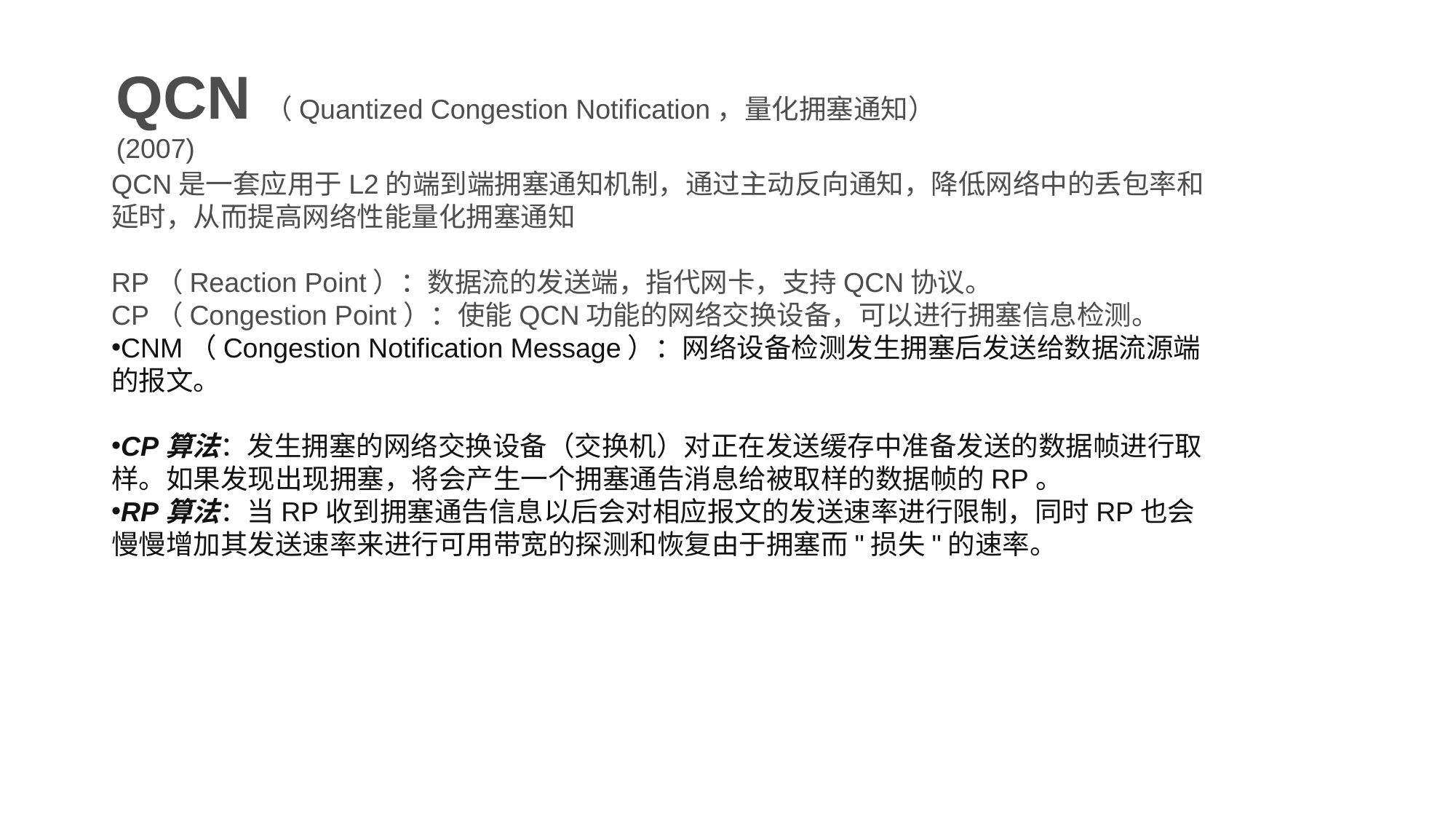

QCN（Quantized Congestion Notification，量化拥塞通知）(2007)
QCN是一套应用于L2的端到端拥塞通知机制，通过主动反向通知，降低网络中的丢包率和延时，从而提高网络性能量化拥塞通知

RP（Reaction Point）：数据流的发送端，指代网卡，支持QCN协议。
CP（Congestion Point）：使能QCN功能的网络交换设备，可以进行拥塞信息检测。
CNM（Congestion Notification Message）：网络设备检测发生拥塞后发送给数据流源端的报文。

CP算法：发生拥塞的网络交换设备（交换机）对正在发送缓存中准备发送的数据帧进行取样。如果发现出现拥塞，将会产生一个拥塞通告消息给被取样的数据帧的RP。
RP算法：当RP收到拥塞通告信息以后会对相应报文的发送速率进行限制，同时RP也会慢慢增加其发送速率来进行可用带宽的探测和恢复由于拥塞而"损失"的速率。